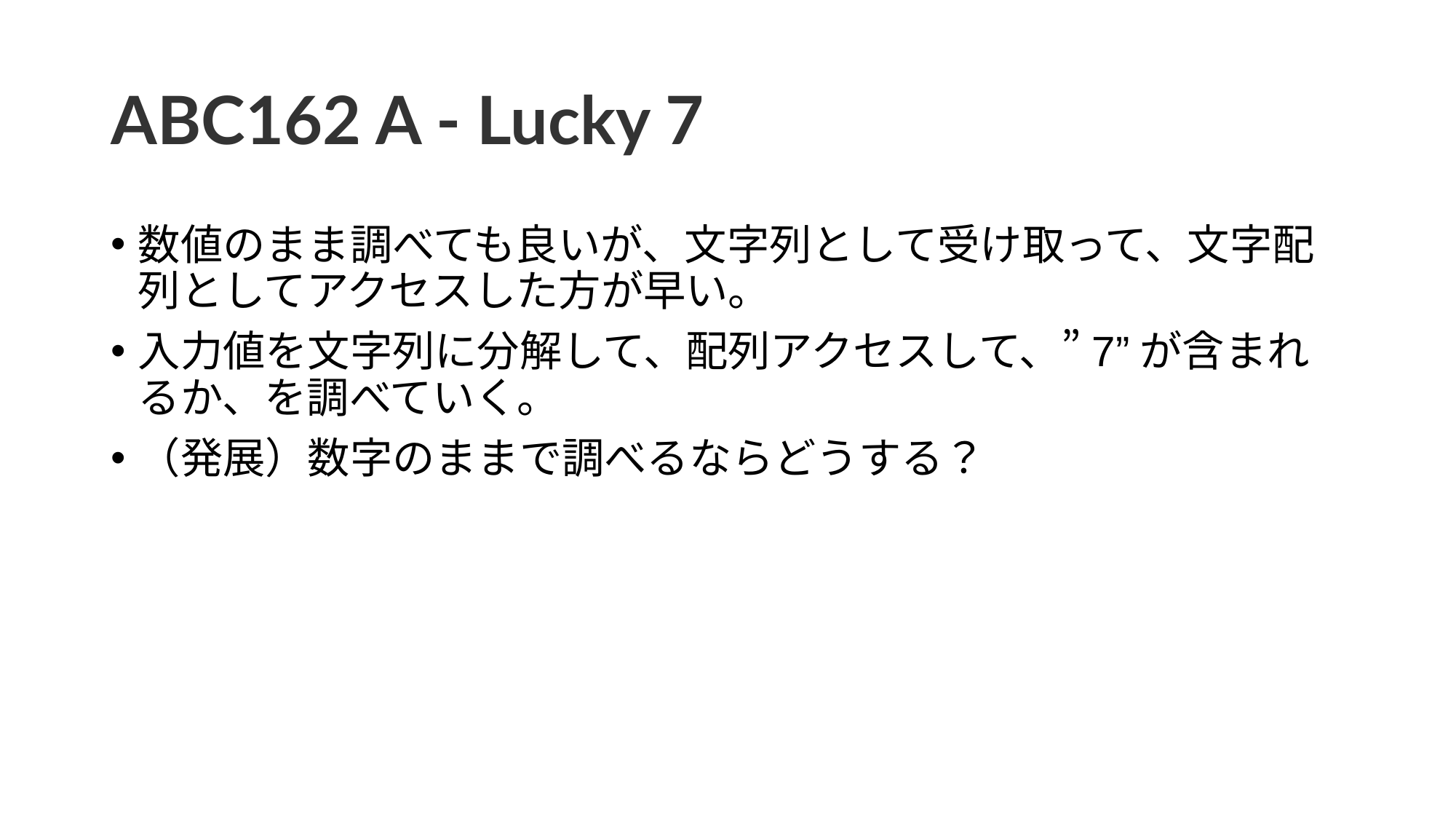

# ABC162 A - Lucky 7
数値のまま調べても良いが、文字列として受け取って、文字配列としてアクセスした方が早い。
入力値を文字列に分解して、配列アクセスして、”7”が含まれるか、を調べていく。
（発展）数字のままで調べるならどうする？